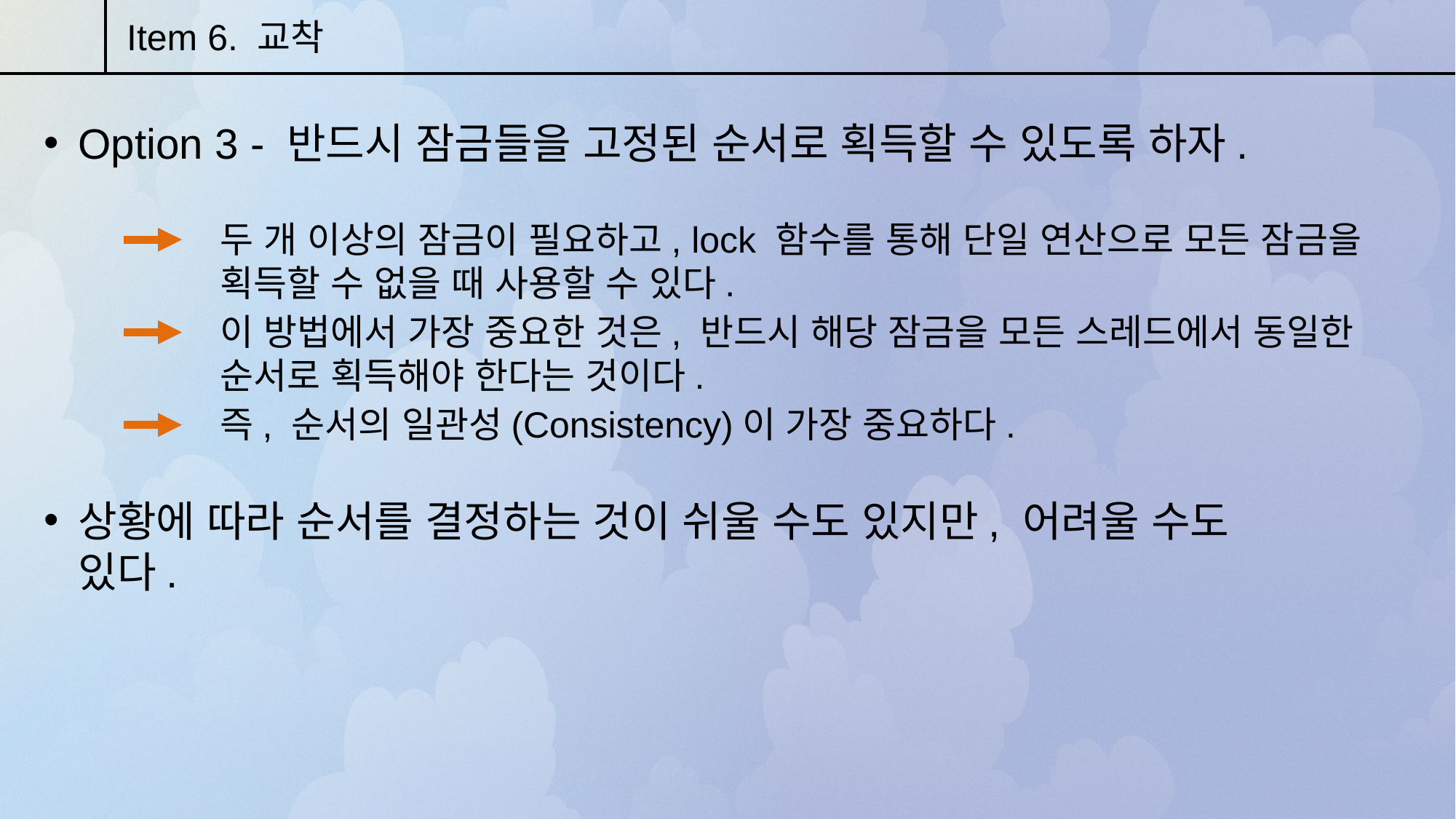

Item 6. 교착
Option 3 - 반드시 잠금들을 고정된 순서로 획득할 수 있도록 하자.
두 개 이상의 잠금이 필요하고, lock 함수를 통해 단일 연산으로 모든 잠금을 획득할 수 없을 때 사용할 수 있다.
이 방법에서 가장 중요한 것은, 반드시 해당 잠금을 모든 스레드에서 동일한 순서로 획득해야 한다는 것이다.
즉, 순서의 일관성(Consistency)이 가장 중요하다.
상황에 따라 순서를 결정하는 것이 쉬울 수도 있지만, 어려울 수도 있다.